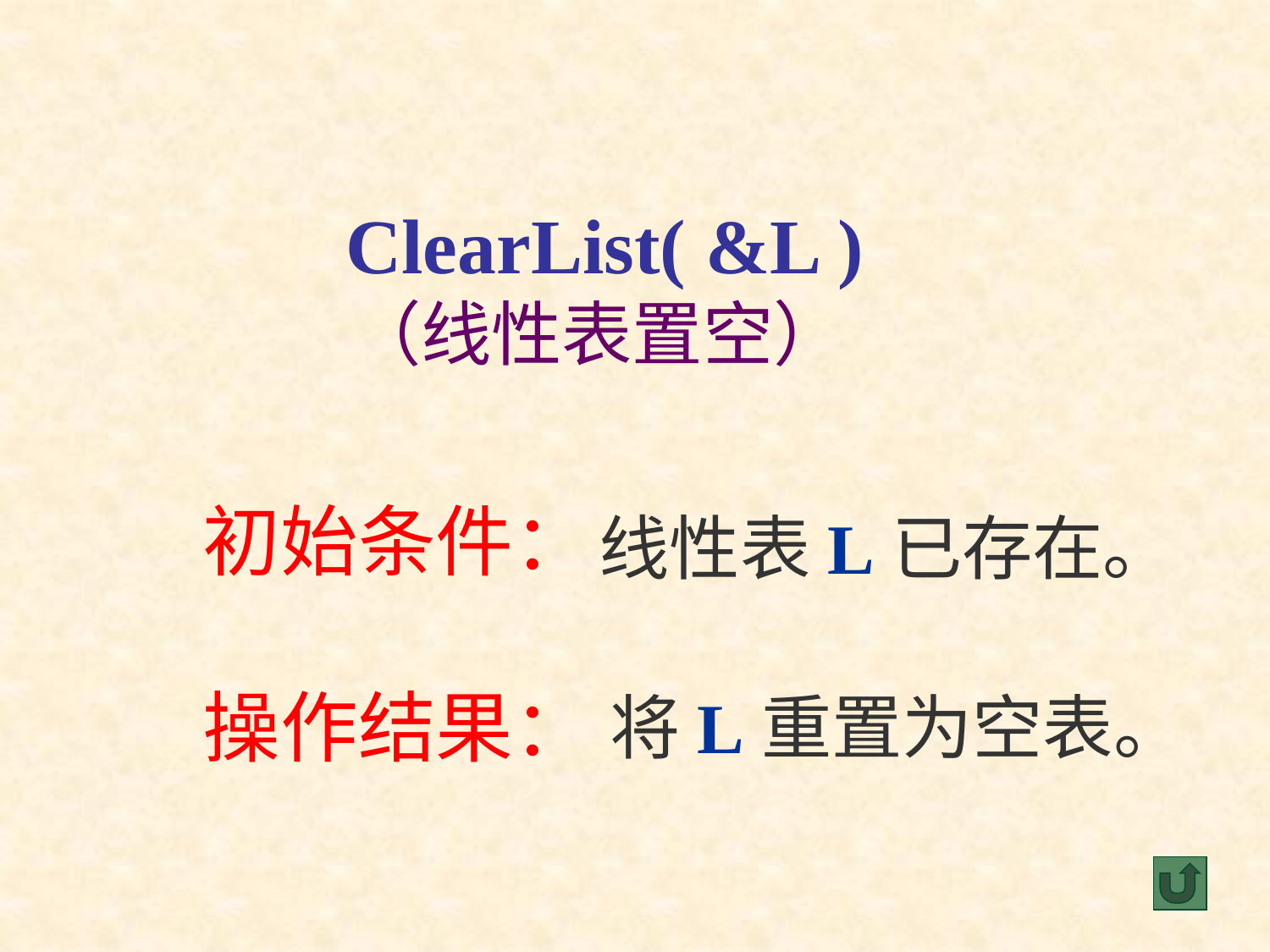

ClearList( &L )
（线性表置空）
初始条件：

操作结果：
线性表L已存在。
将L重置为空表。